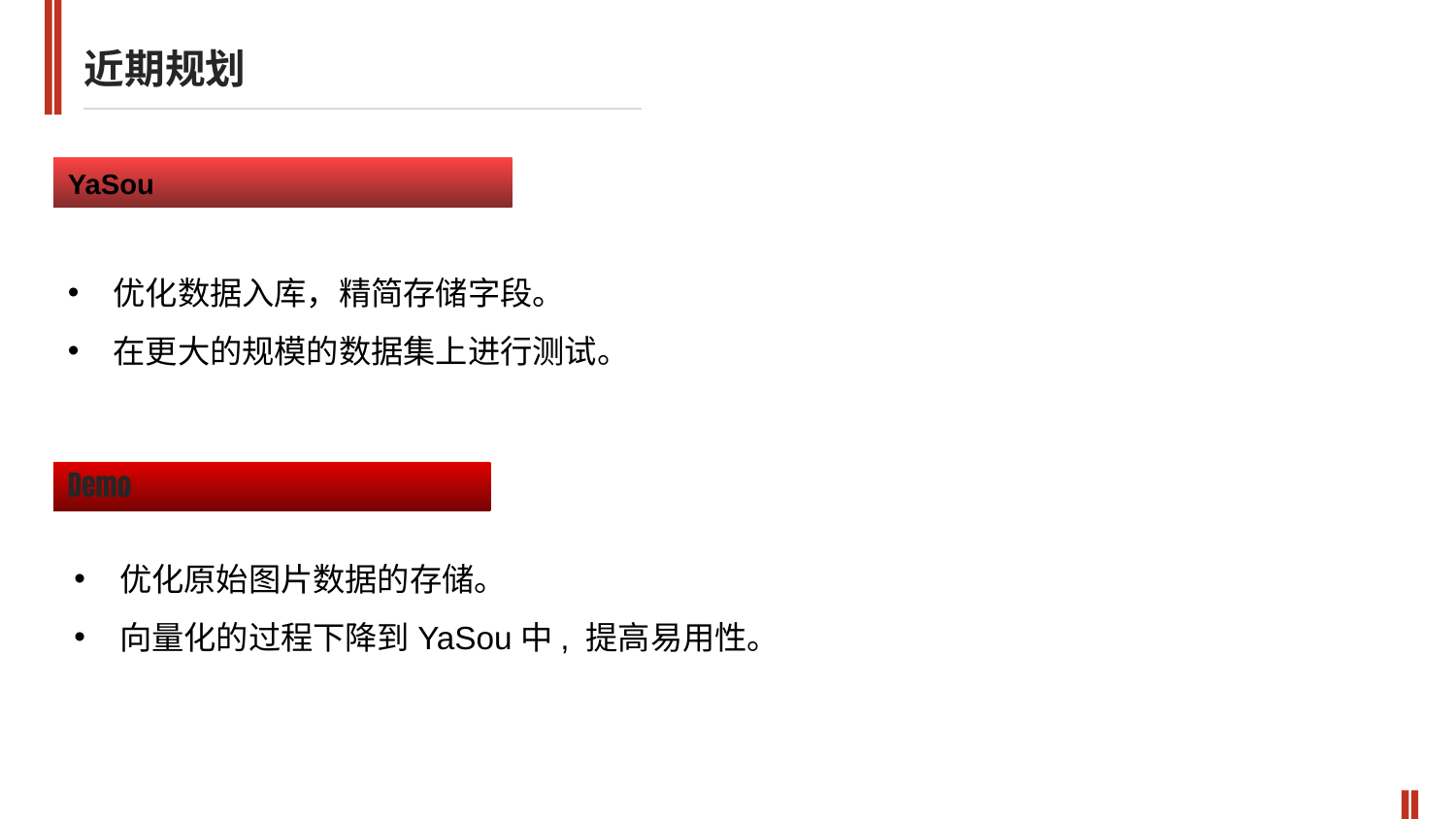

近期规划
YaSou
02
优化数据入库，精简存储字段。
在更大的规模的数据集上进行测试。
03
Demo
优化原始图片数据的存储。
向量化的过程下降到YaSou中, 提高易用性。
04